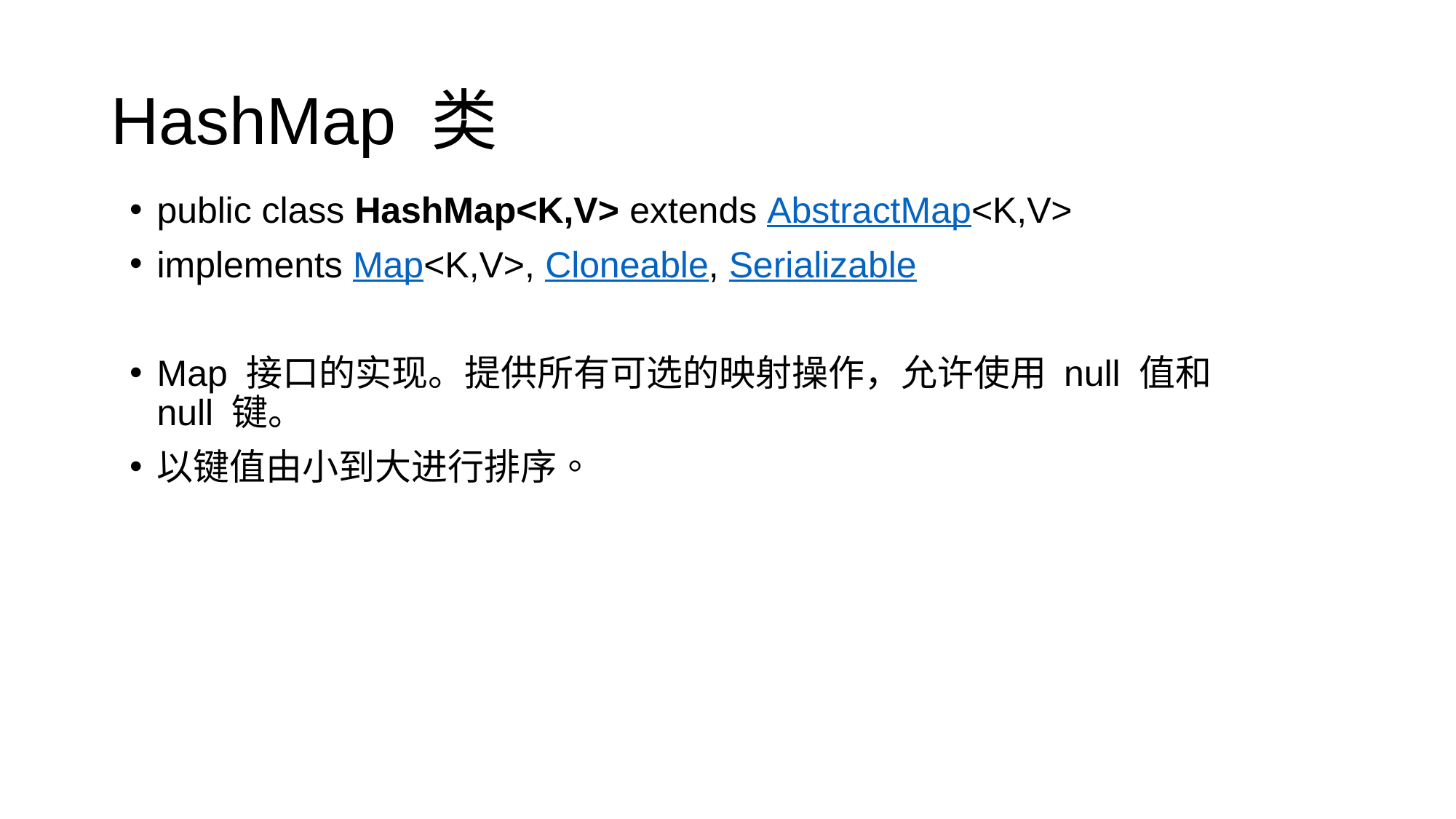

# HashMap 类
public class HashMap<K,V> extends AbstractMap<K,V>
implements Map<K,V>, Cloneable, Serializable

Map 接口的实现。提供所有可选的映射操作，允许使用 null 值和 null 键。
以键值由小到大进行排序。